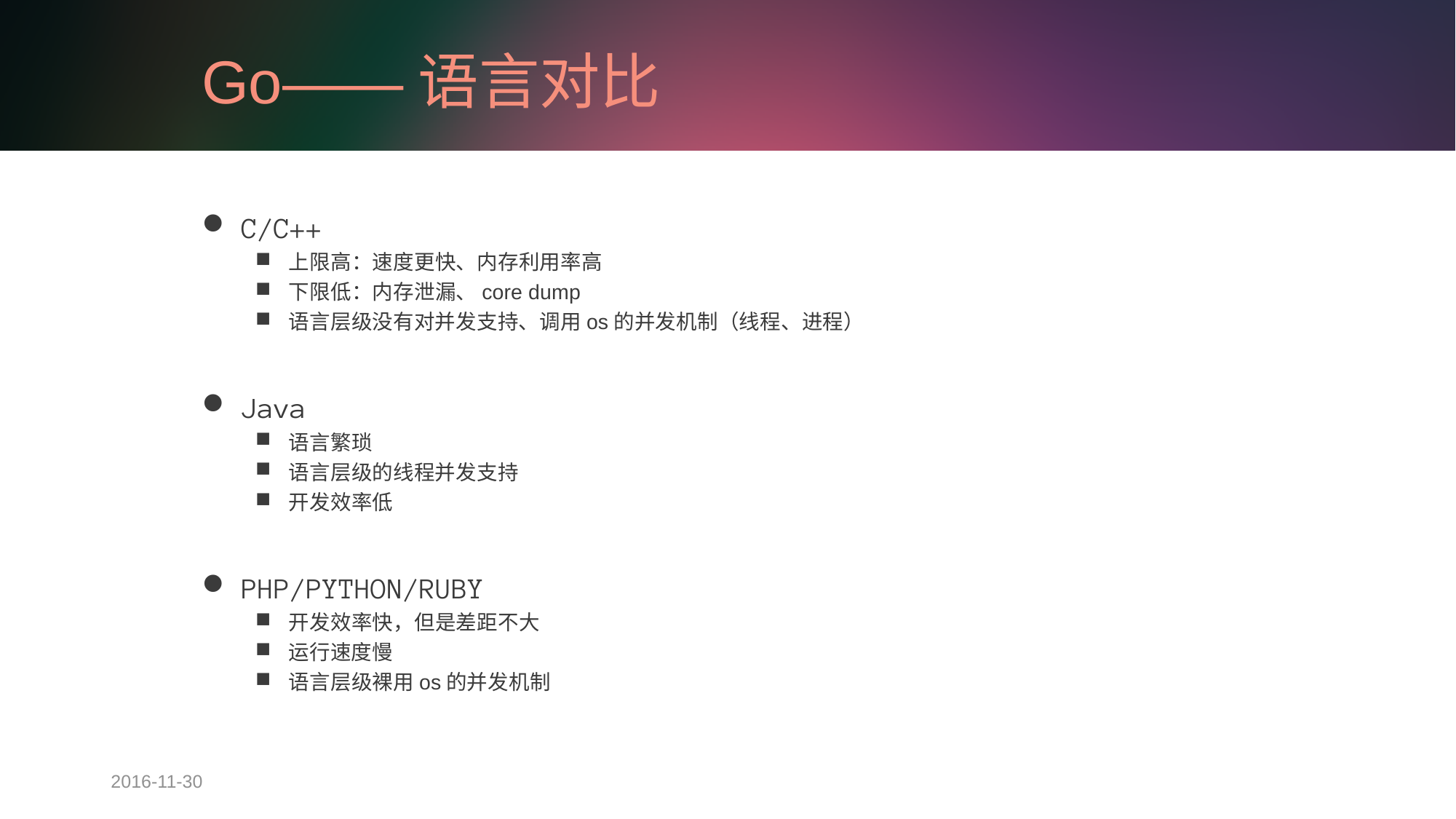

# Go——语言对比
C/C++
上限高：速度更快、内存利用率高
下限低：内存泄漏、core dump
语言层级没有对并发支持、调用os的并发机制（线程、进程）

Java
语言繁琐
语言层级的线程并发支持
开发效率低

PHP/PYTHON/RUBY
开发效率快，但是差距不大
运行速度慢
语言层级裸用os的并发机制

2016-11-30
34